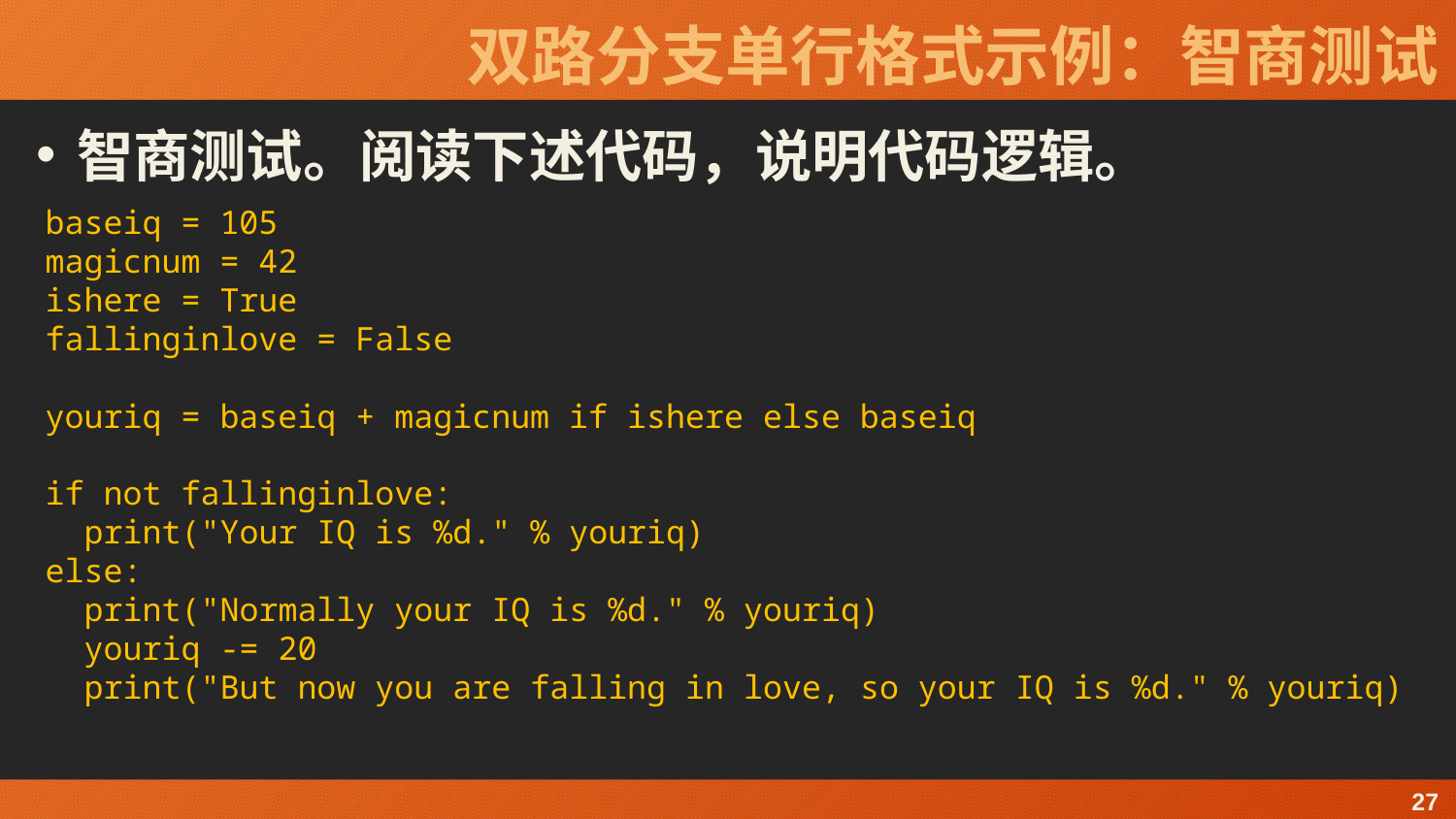

# 双路分支单行格式示例：智商测试
智商测试。阅读下述代码，说明代码逻辑。

baseiq = 105
magicnum = 42
ishere = True
fallinginlove = False

youriq = baseiq + magicnum if ishere else baseiq

if not fallinginlove:
  print("Your IQ is %d." % youriq)
else:
  print("Normally your IQ is %d." % youriq)
  youriq -= 20
  print("But now you are falling in love, so your IQ is %d." % youriq)
27